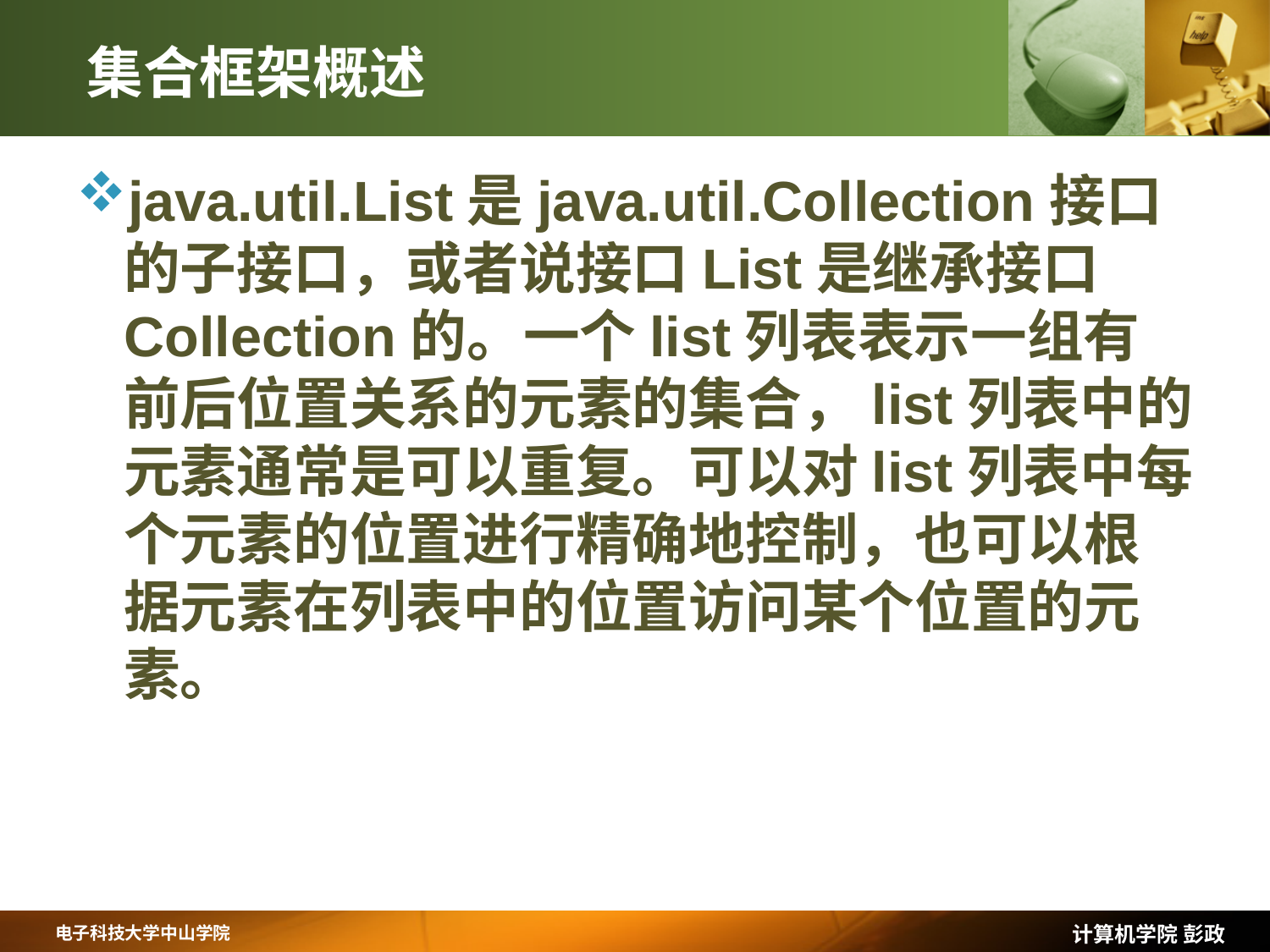

# 集合框架概述
java.util.List是java.util.Collection接口的子接口，或者说接口List是继承接口Collection的。一个list列表表示一组有前后位置关系的元素的集合，list列表中的元素通常是可以重复。可以对list列表中每个元素的位置进行精确地控制，也可以根据元素在列表中的位置访问某个位置的元素。
计算机学院 彭政
电子科技大学中山学院